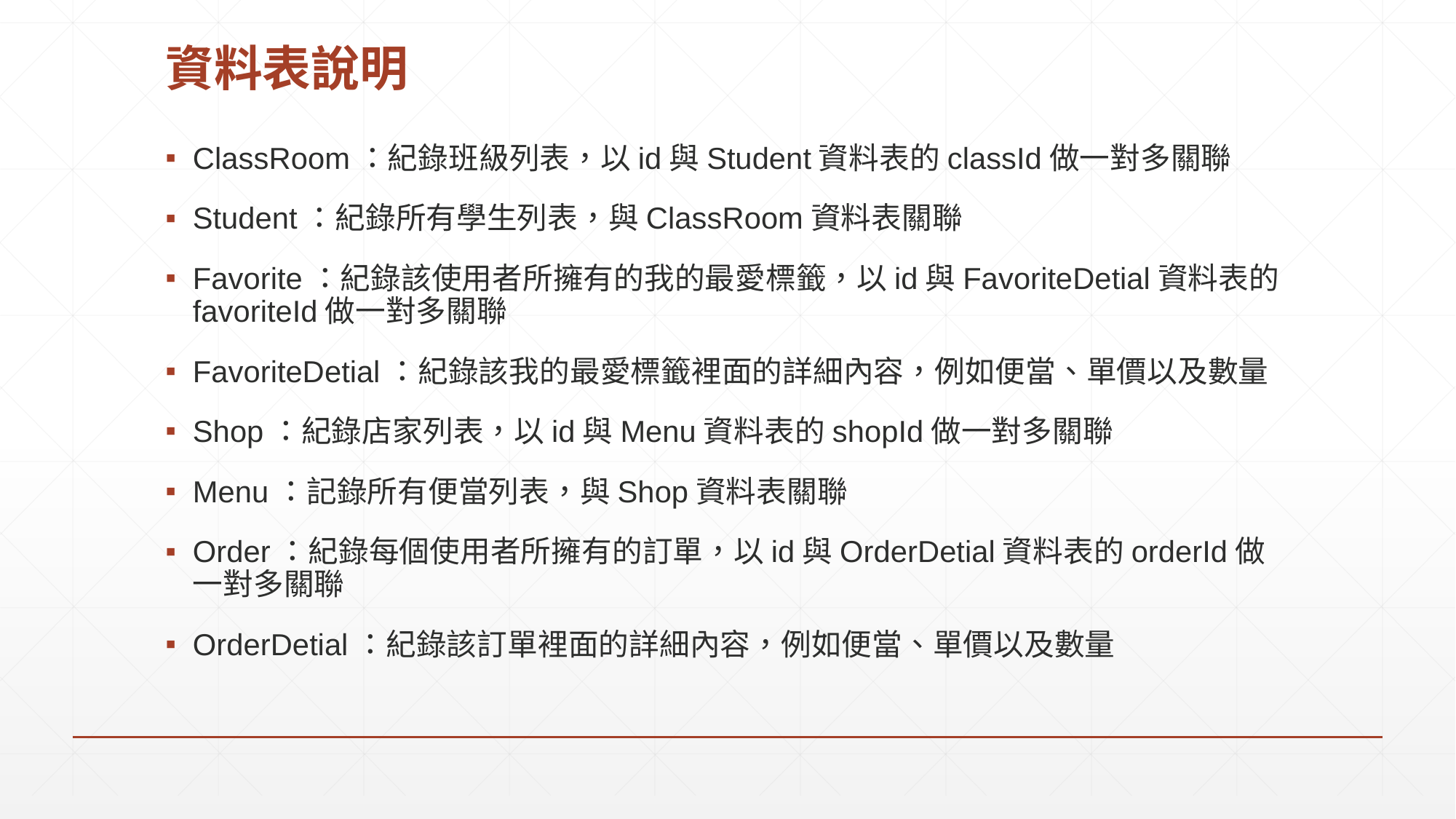

# 資料表說明
ClassRoom：紀錄班級列表，以id與Student資料表的classId做一對多關聯
Student：紀錄所有學生列表，與ClassRoom資料表關聯
Favorite：紀錄該使用者所擁有的我的最愛標籤，以id與FavoriteDetial資料表的favoriteId做一對多關聯
FavoriteDetial：紀錄該我的最愛標籤裡面的詳細內容，例如便當、單價以及數量
Shop：紀錄店家列表，以id與Menu資料表的shopId做一對多關聯
Menu：記錄所有便當列表，與Shop資料表關聯
Order：紀錄每個使用者所擁有的訂單，以id與OrderDetial資料表的orderId做一對多關聯
OrderDetial：紀錄該訂單裡面的詳細內容，例如便當、單價以及數量